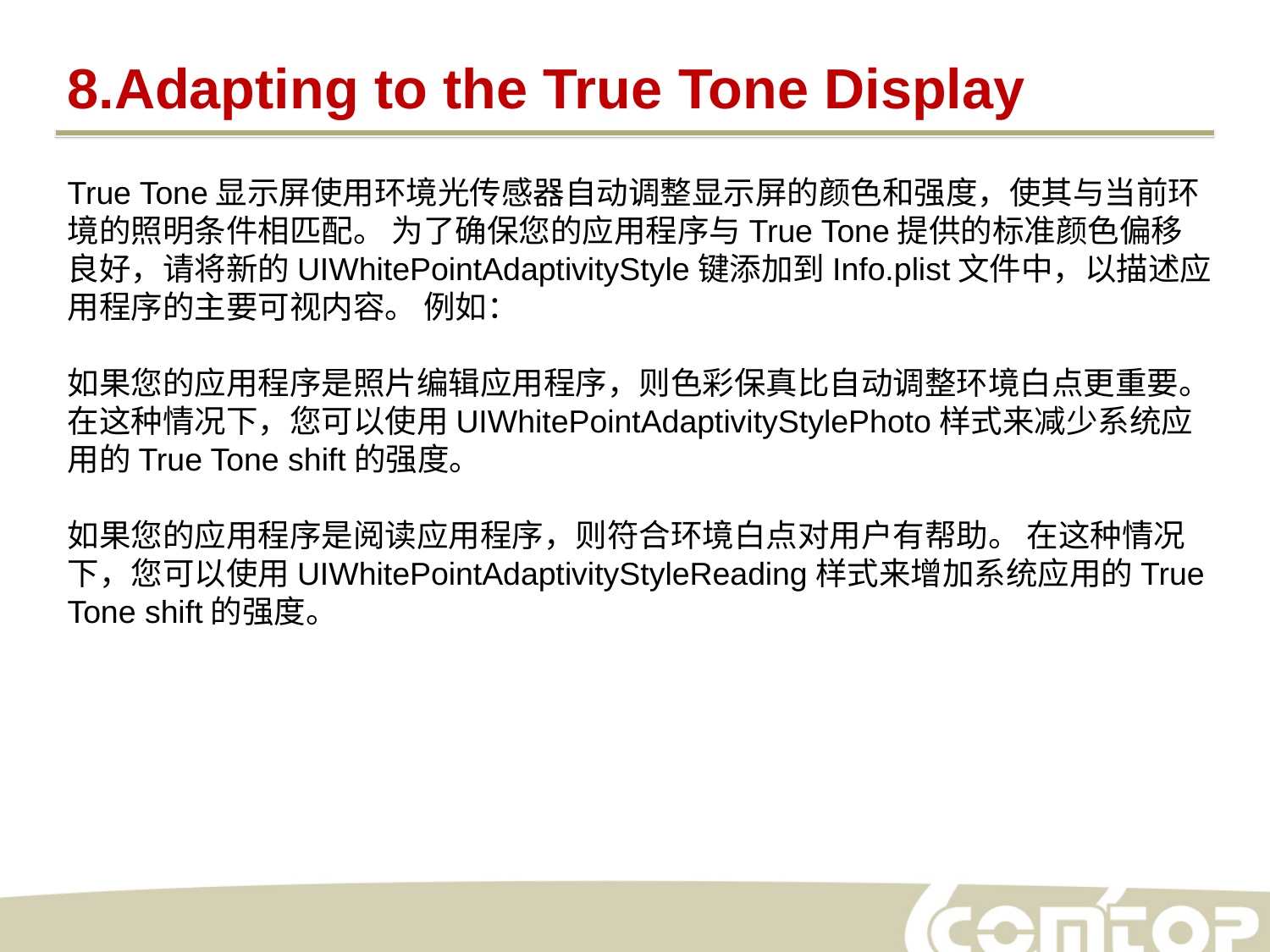

8.Adapting to the True Tone Display

True Tone显示屏使用环境光传感器自动调整显示屏的颜色和强度，使其与当前环境的照明条件相匹配。 为了确保您的应用程序与True Tone提供的标准颜色偏移良好，请将新的UIWhitePointAdaptivityStyle键添加到Info.plist文件中，以描述应用程序的主要可视内容。 例如：

如果您的应用程序是照片编辑应用程序，则色彩保真比自动调整环境白点更重要。 在这种情况下，您可以使用UIWhitePointAdaptivityStylePhoto样式来减少系统应用的True Tone shift的强度。

如果您的应用程序是阅读应用程序，则符合环境白点对用户有帮助。 在这种情况下，您可以使用UIWhitePointAdaptivityStyleReading样式来增加系统应用的True Tone shift的强度。